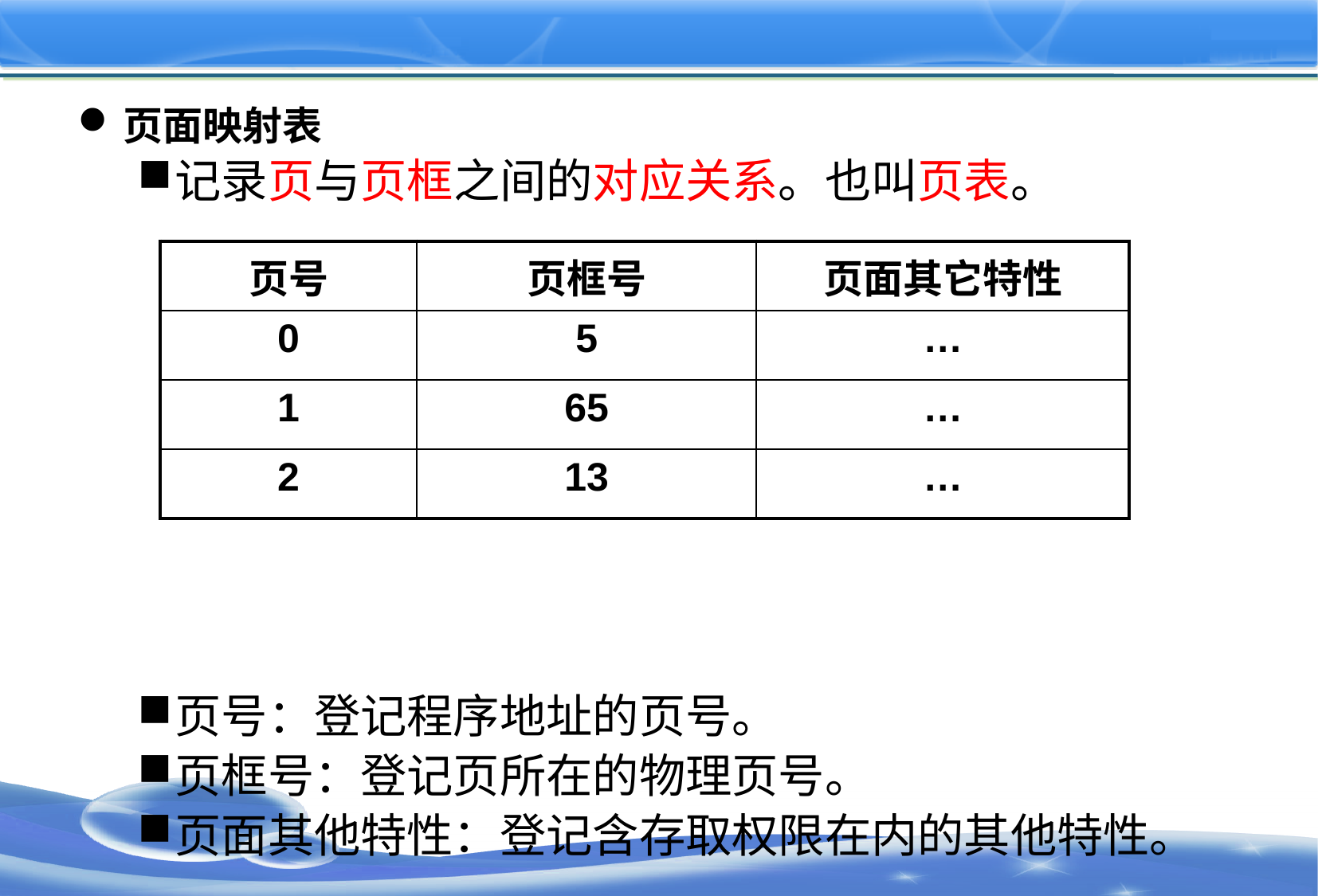

#
页面映射表
记录页与页框之间的对应关系。也叫页表。

页号：登记程序地址的页号。
页框号：登记页所在的物理页号。
页面其他特性：登记含存取权限在内的其他特性。
| 页号 | 页框号 | 页面其它特性 |
| --- | --- | --- |
| 0 | 5 | … |
| 1 | 65 | … |
| 2 | 13 | … |